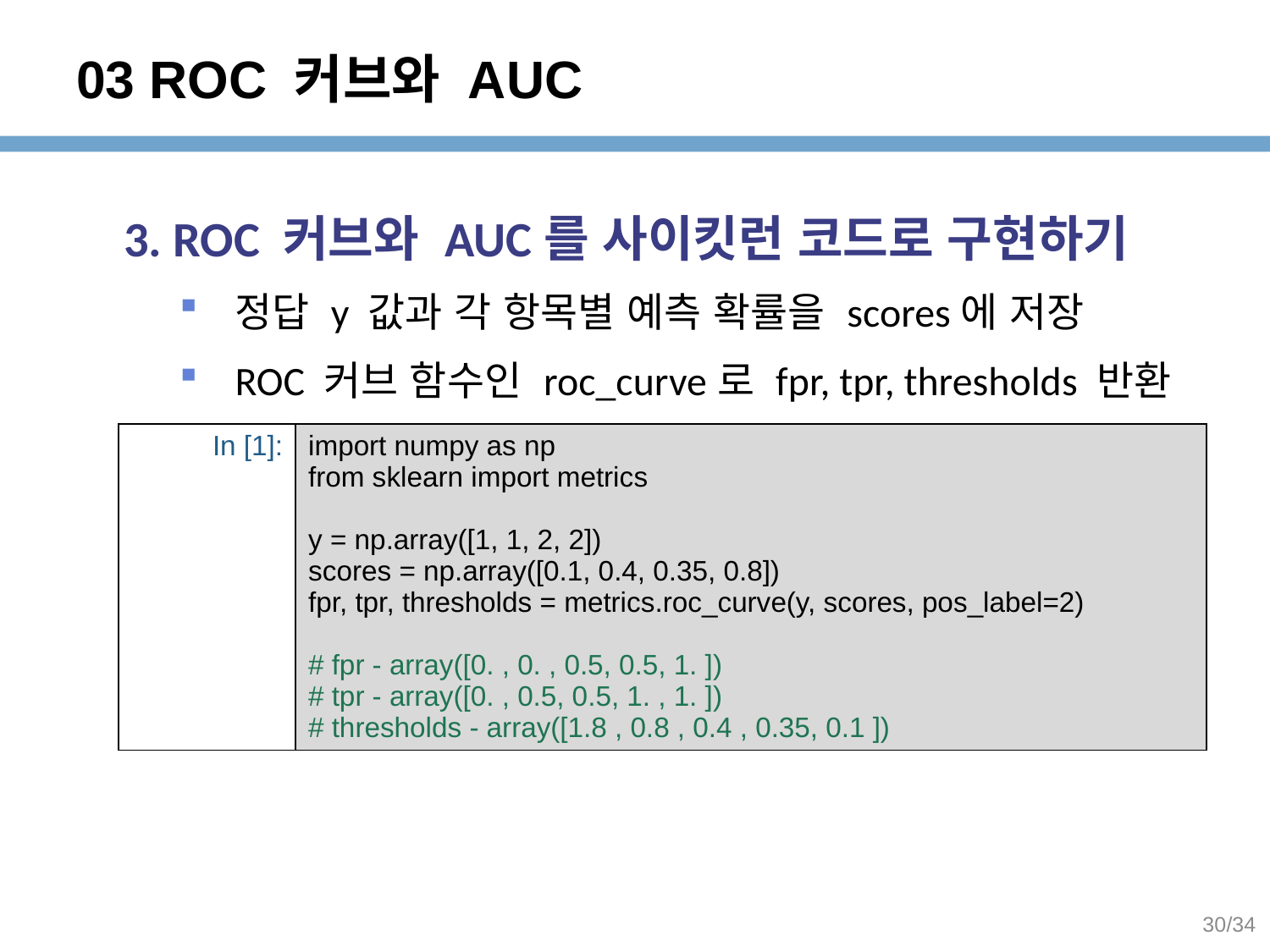

# 03 ROC 커브와 AUC
3. ROC 커브와 AUC를 사이킷런 코드로 구현하기
정답 y 값과 각 항목별 예측 확률을 scores에 저장
ROC 커브 함수인 roc_curve로 fpr, tpr, thresholds 반환
| In [1]: | import numpy as np from sklearn import metrics y = np.array([1, 1, 2, 2]) scores = np.array([0.1, 0.4, 0.35, 0.8]) fpr, tpr, thresholds = metrics.roc\_curve(y, scores, pos\_label=2) # fpr - array([0. , 0. , 0.5, 0.5, 1. ]) # tpr - array([0. , 0.5, 0.5, 1. , 1. ]) # thresholds - array([1.8 , 0.8 , 0.4 , 0.35, 0.1 ]) |
| --- | --- |
30/34